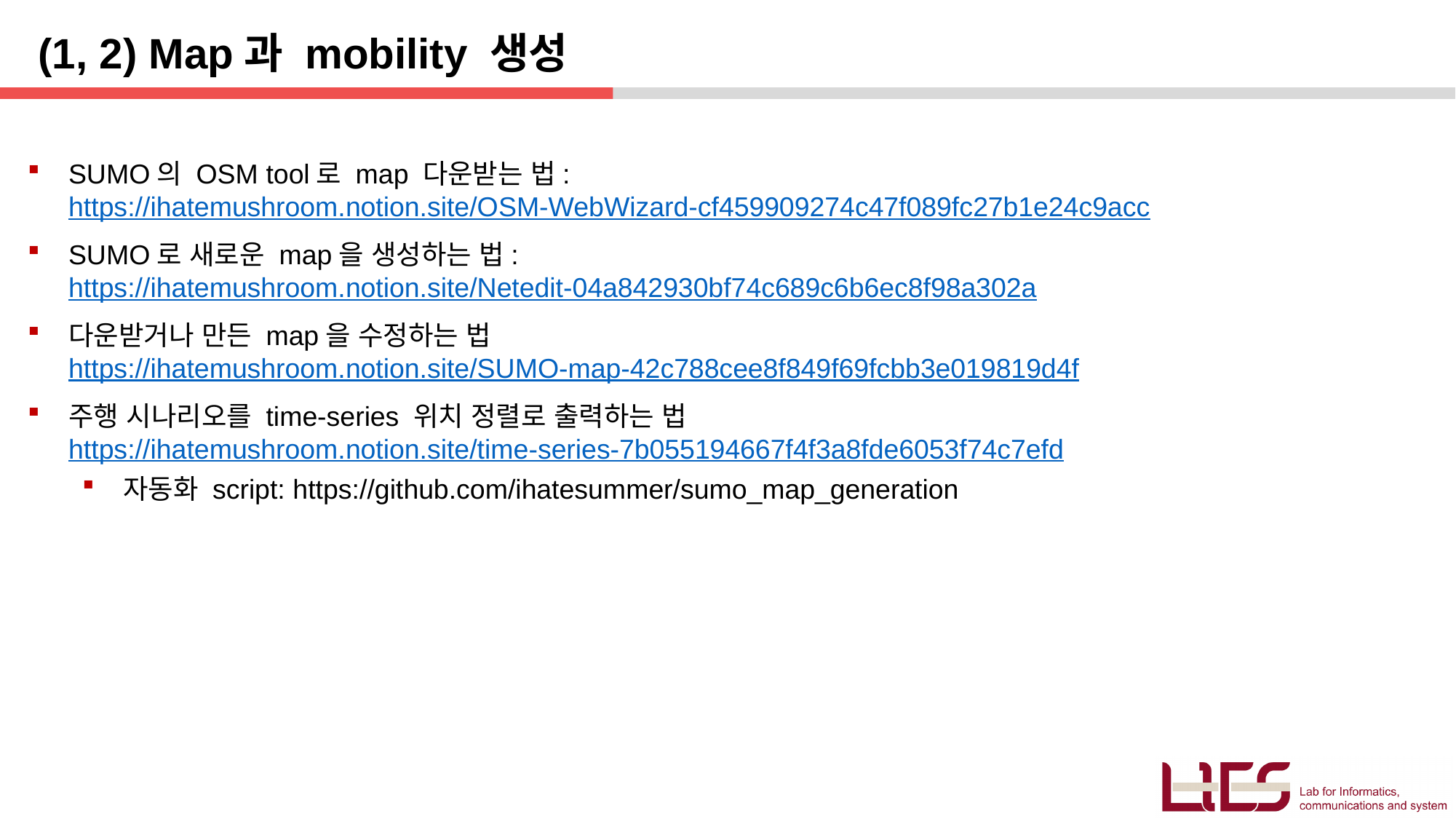

(1, 2) Map과 mobility 생성
SUMO의 OSM tool로 map 다운받는 법:
https://ihatemushroom.notion.site/OSM-WebWizard-cf459909274c47f089fc27b1e24c9acc
SUMO로 새로운 map을 생성하는 법:
https://ihatemushroom.notion.site/Netedit-04a842930bf74c689c6b6ec8f98a302a
다운받거나 만든 map을 수정하는 법
https://ihatemushroom.notion.site/SUMO-map-42c788cee8f849f69fcbb3e019819d4f
주행 시나리오를 time-series 위치 정렬로 출력하는 법
https://ihatemushroom.notion.site/time-series-7b055194667f4f3a8fde6053f74c7efd
자동화 script: https://github.com/ihatesummer/sumo_map_generation